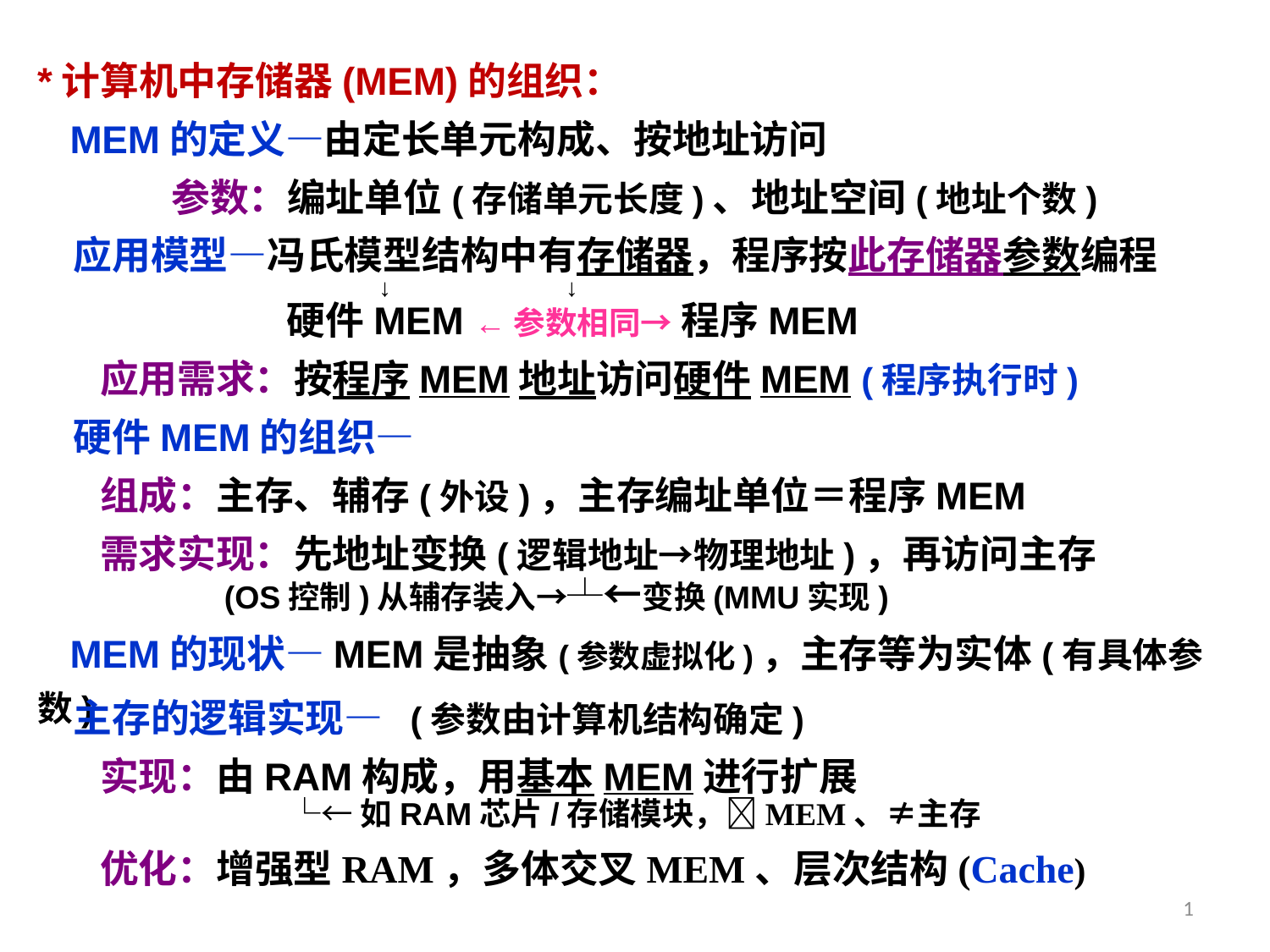

*计算机中存储器(MEM)的组织：
   MEM的定义—由定长单元构成、按地址访问
              参数：编址单位(存储单元长度)、地址空间(地址个数)
   应用模型—冯氏模型结构中有存储器，程序按此存储器参数编程
                                                 ↓                         ↓
                           硬件MEM ←参数相同→ 程序MEM
      应用需求：按程序MEM地址访问硬件MEM (程序执行时)
   硬件MEM的组织—
      组成：主存、辅存(外设)，主存编址单位＝程序MEM
      需求实现：先地址变换(逻辑地址→物理地址)，再访问主存
                     (OS控制)从辅存装入→┴←变换(MMU实现)
   MEM的现状—MEM是抽象(参数虚拟化)，主存等为实体(有具体参数)
   主存的逻辑实现—  (参数由计算机结构确定)
      实现：由RAM构成，用基本MEM进行扩展
                                   └←如RAM芯片/存储模块，∈MEM、≠主存
      优化：增强型RAM，多体交叉MEM、层次结构(Cache)
1